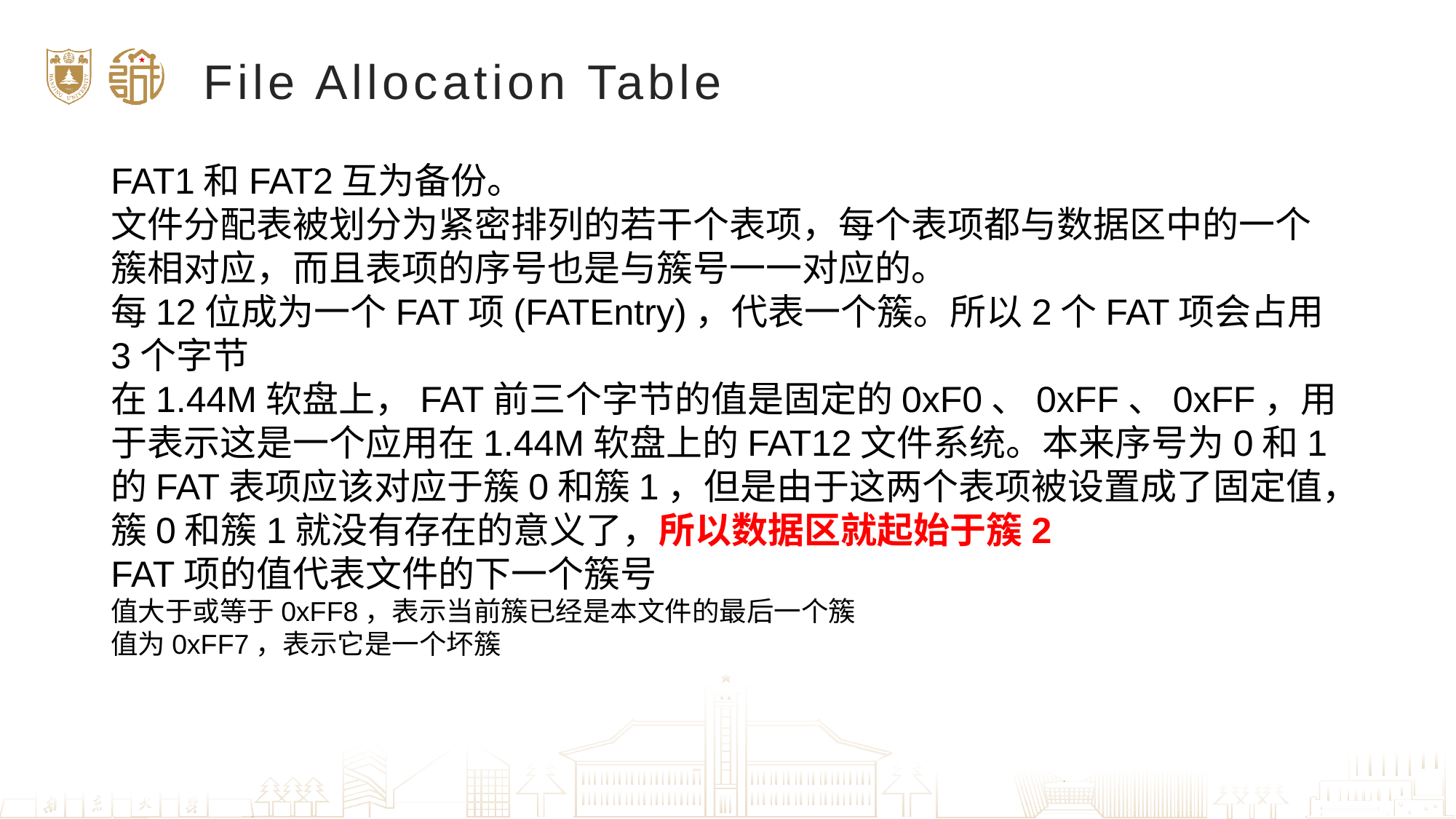

# File Allocation Table
FAT1和FAT2互为备份。
文件分配表被划分为紧密排列的若干个表项，每个表项都与数据区中的一个簇相对应，而且表项的序号也是与簇号一一对应的。
每12位成为一个FAT项(FATEntry)，代表一个簇。所以2个FAT项会占用3个字节
在1.44M软盘上，FAT前三个字节的值是固定的0xF0、0xFF、0xFF，用于表示这是一个应用在1.44M软盘上的FAT12文件系统。本来序号为0和1的FAT表项应该对应于簇0和簇1，但是由于这两个表项被设置成了固定值，簇0和簇1就没有存在的意义了，所以数据区就起始于簇2
FAT项的值代表文件的下一个簇号
值大于或等于0xFF8，表示当前簇已经是本文件的最后一个簇
值为0xFF7，表示它是一个坏簇